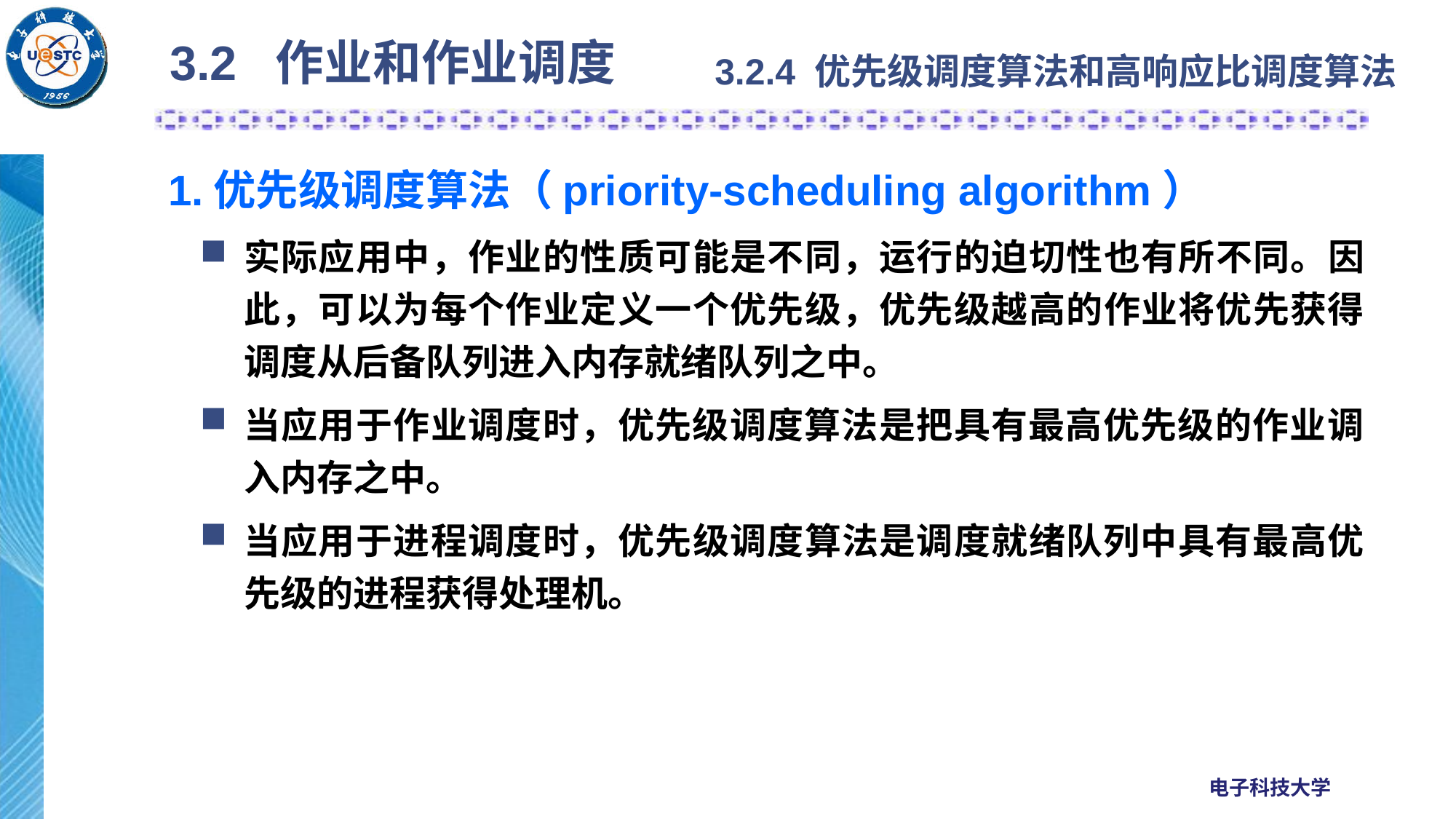

3.2  作业和作业调度
# 3.2.4 优先级调度算法和高响应比调度算法
1.优先级调度算法（priority-scheduling algorithm）
实际应用中，作业的性质可能是不同，运行的迫切性也有所不同。因此，可以为每个作业定义一个优先级，优先级越高的作业将优先获得调度从后备队列进入内存就绪队列之中。
当应用于作业调度时，优先级调度算法是把具有最高优先级的作业调入内存之中。
当应用于进程调度时，优先级调度算法是调度就绪队列中具有最高优先级的进程获得处理机。